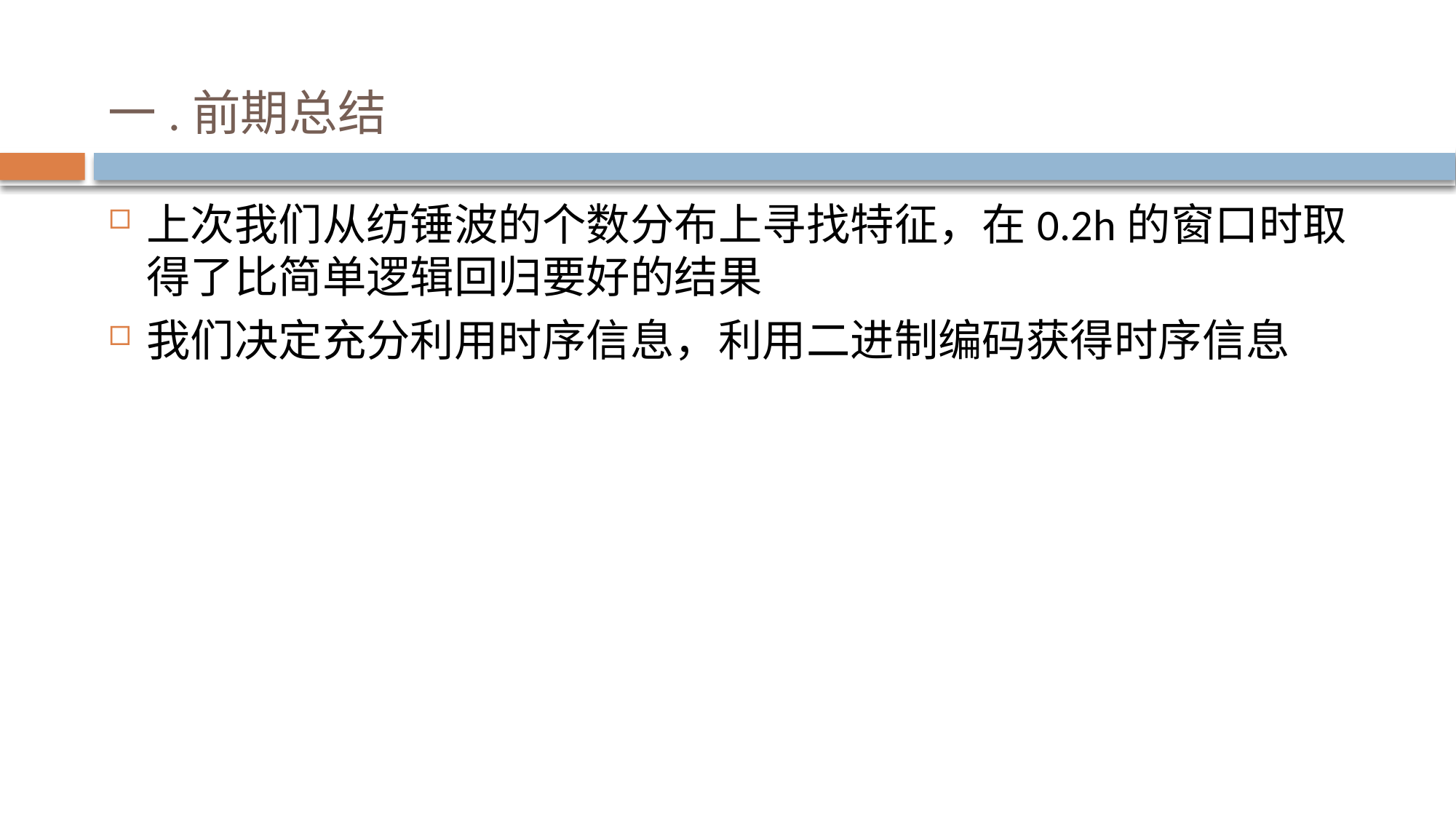

# 一.前期总结
上次我们从纺锤波的个数分布上寻找特征，在0.2h的窗口时取得了比简单逻辑回归要好的结果
我们决定充分利用时序信息，利用二进制编码获得时序信息